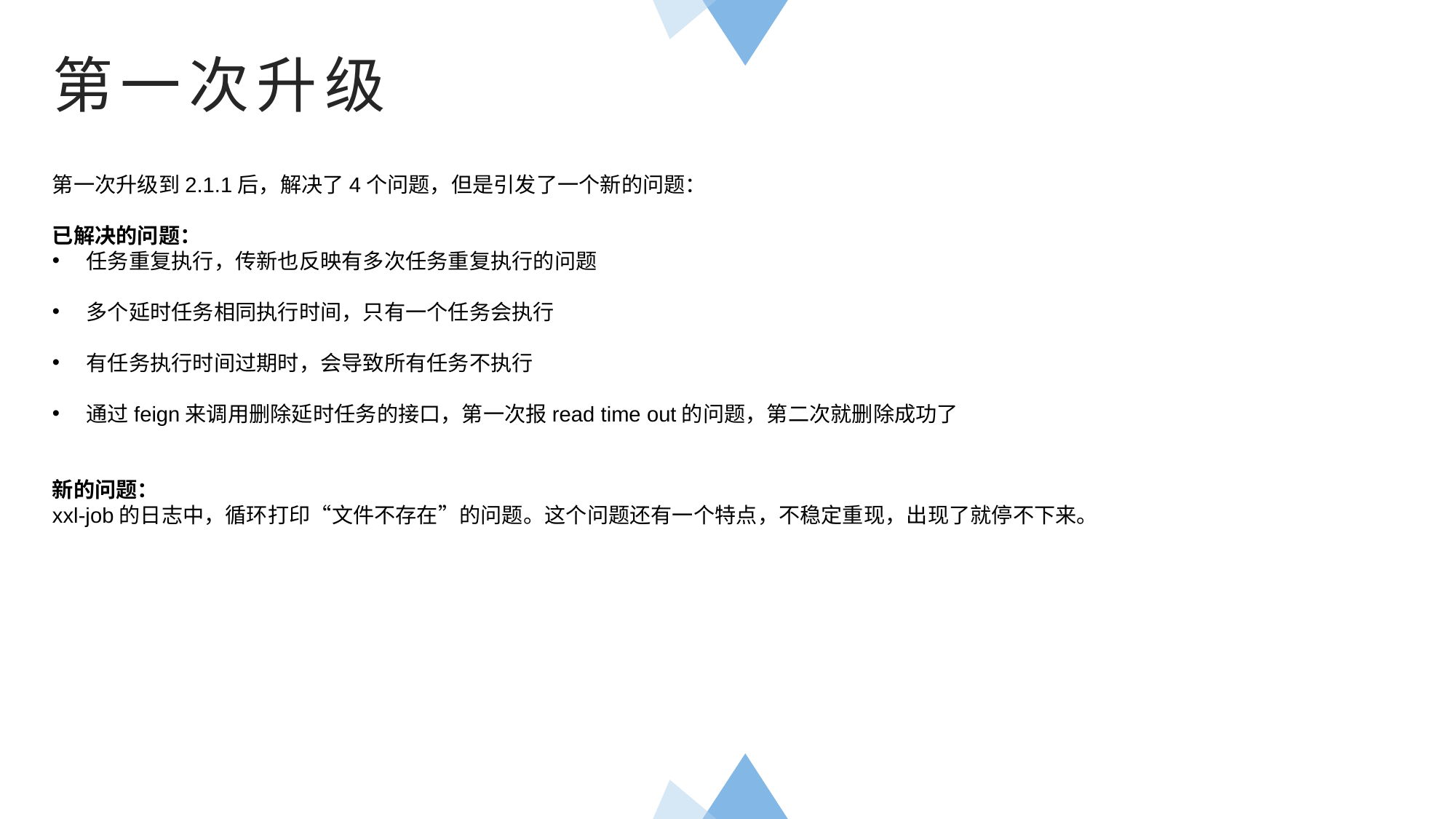

第一次升级
第一次升级到2.1.1后，解决了4个问题，但是引发了一个新的问题：
已解决的问题：
任务重复执行，传新也反映有多次任务重复执行的问题

多个延时任务相同执行时间，只有一个任务会执行

有任务执行时间过期时，会导致所有任务不执行

通过feign来调用删除延时任务的接口，第一次报read time out的问题，第二次就删除成功了

新的问题：
xxl-job的日志中，循环打印“文件不存在”的问题。这个问题还有一个特点，不稳定重现，出现了就停不下来。
19